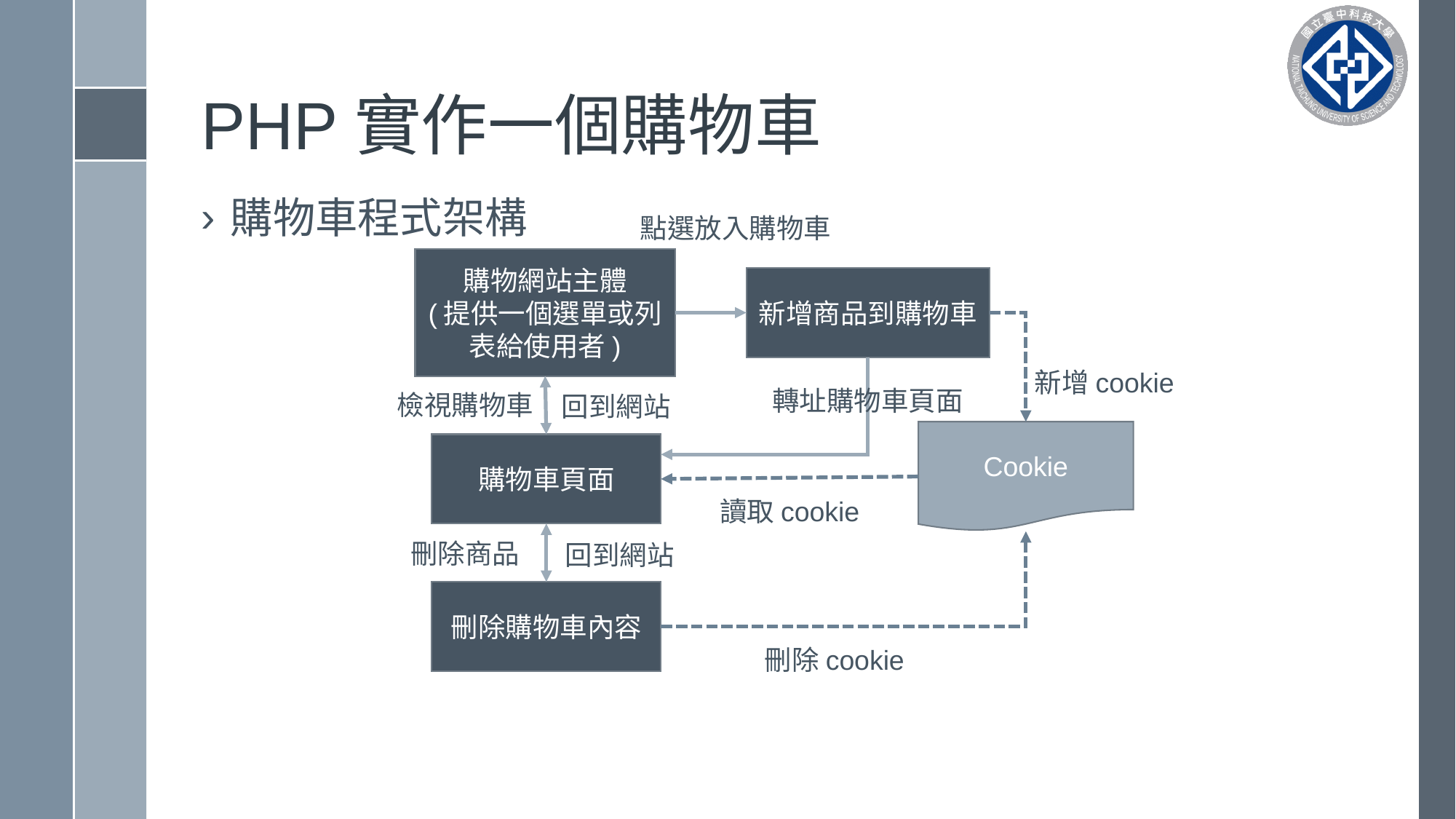

# PHP實作一個購物車
購物車程式架構
點選放入購物車
購物網站主體
(提供一個選單或列表給使用者)
新增商品到購物車
新增cookie
轉址購物車頁面
檢視購物車
回到網站
Cookie
購物車頁面
讀取cookie
刪除商品
回到網站
刪除購物車內容
刪除cookie